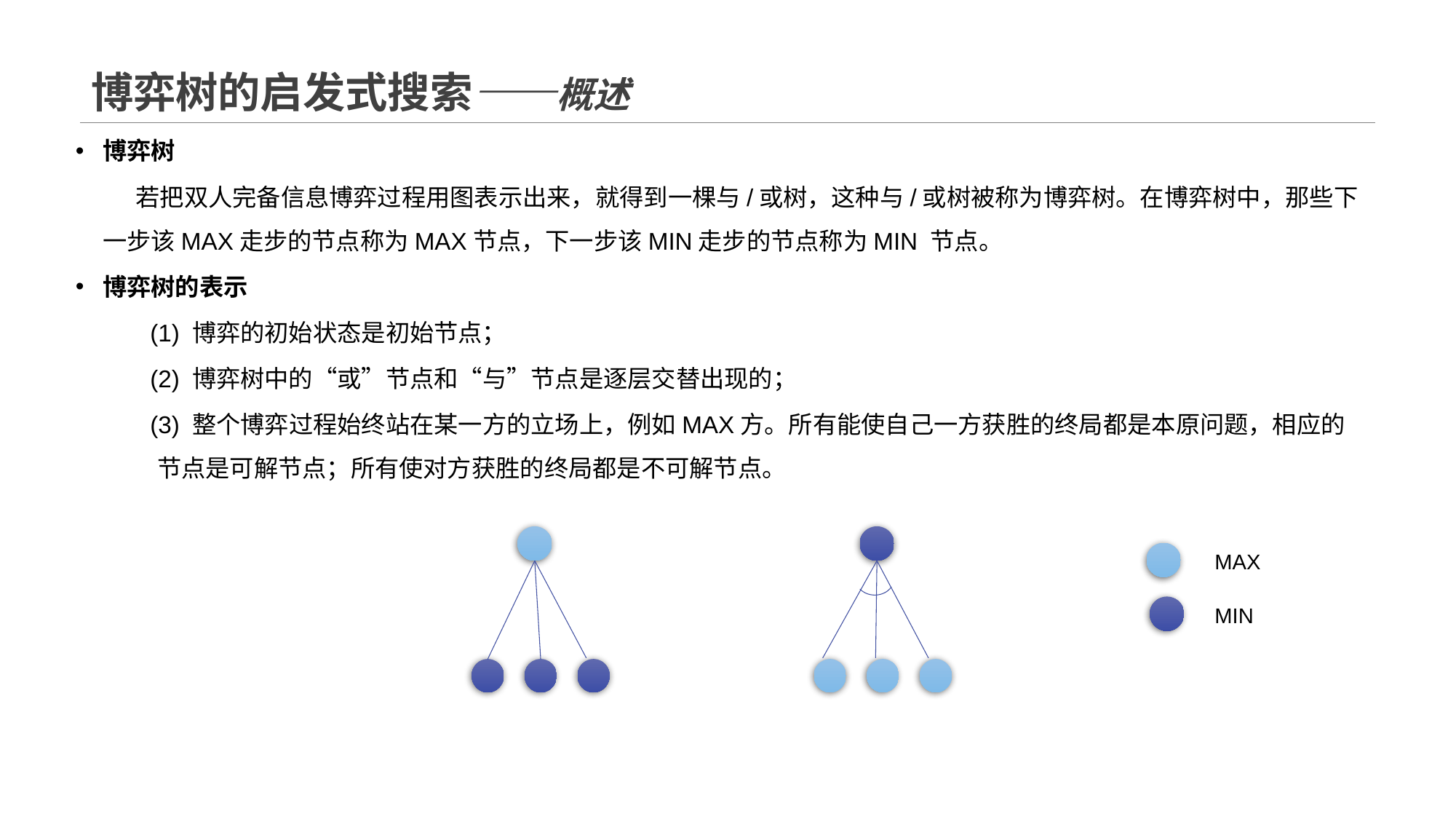

# 博弈树的启发式搜索——概述
博弈树
          若把双人完备信息博弈过程用图表示出来，就得到一棵与/或树，这种与/或树被称为博弈树。在博弈树中，那些下一步该MAX走步的节点称为MAX节点，下一步该MIN走步的节点称为MIN 节点。
博弈树的表示
   (1) 博弈的初始状态是初始节点；
   (2) 博弈树中的“或”节点和“与”节点是逐层交替出现的；
   (3) 整个博弈过程始终站在某一方的立场上，例如MAX方。所有能使自己一方获胜的终局都是本原问题，相应的节点是可解节点；所有使对方获胜的终局都是不可解节点。

MAX

MIN